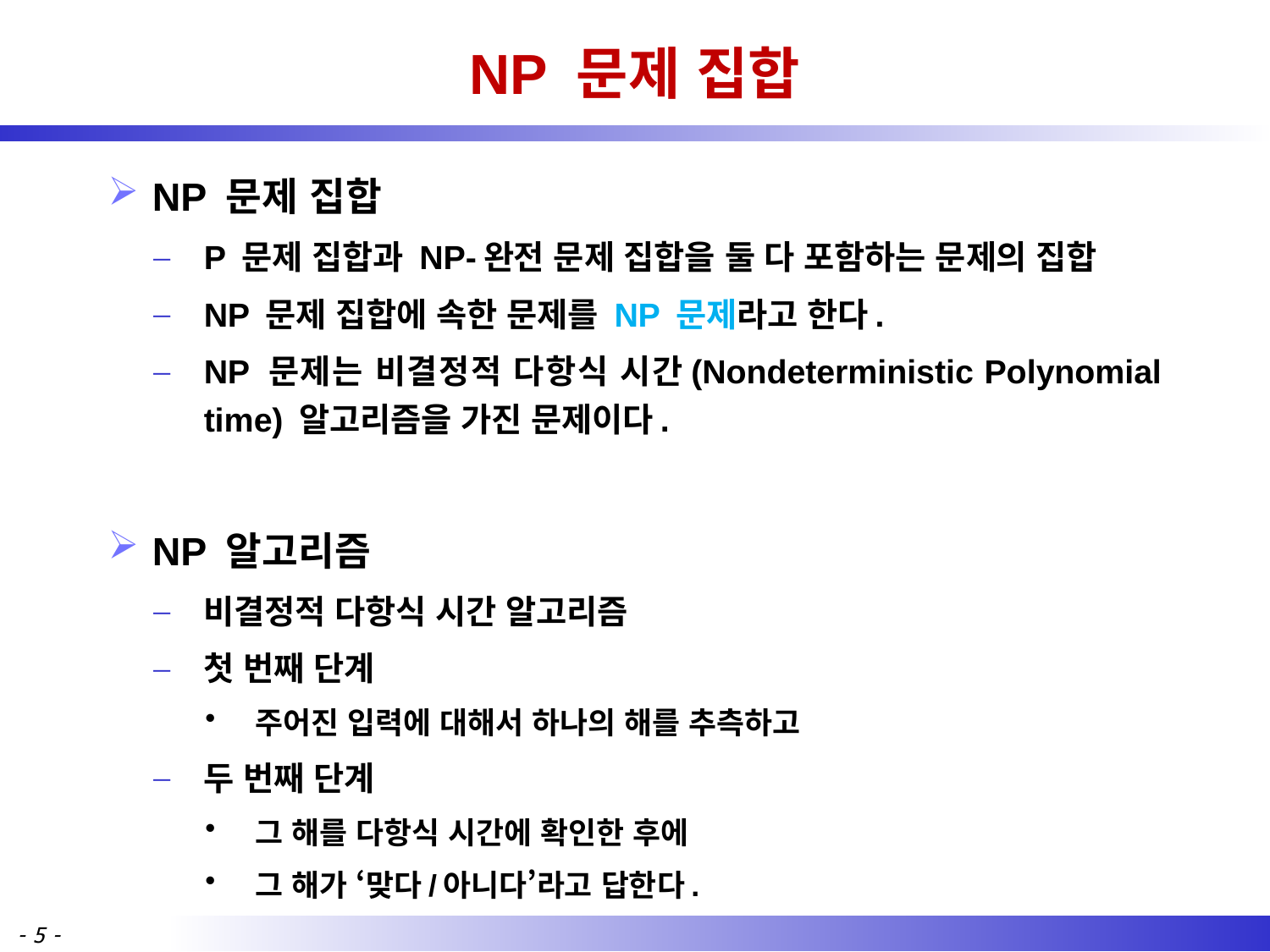

# NP 문제 집합
NP 문제 집합
P 문제 집합과 NP-완전 문제 집합을 둘 다 포함하는 문제의 집합
NP 문제 집합에 속한 문제를 NP 문제라고 한다.
NP 문제는 비결정적 다항식 시간(Nondeterministic Polynomial time) 알고리즘을 가진 문제이다.

NP 알고리즘
비결정적 다항식 시간 알고리즘
첫 번째 단계
주어진 입력에 대해서 하나의 해를 추측하고
두 번째 단계
그 해를 다항식 시간에 확인한 후에
그 해가 ‘맞다/아니다’라고 답한다.
- 5 -